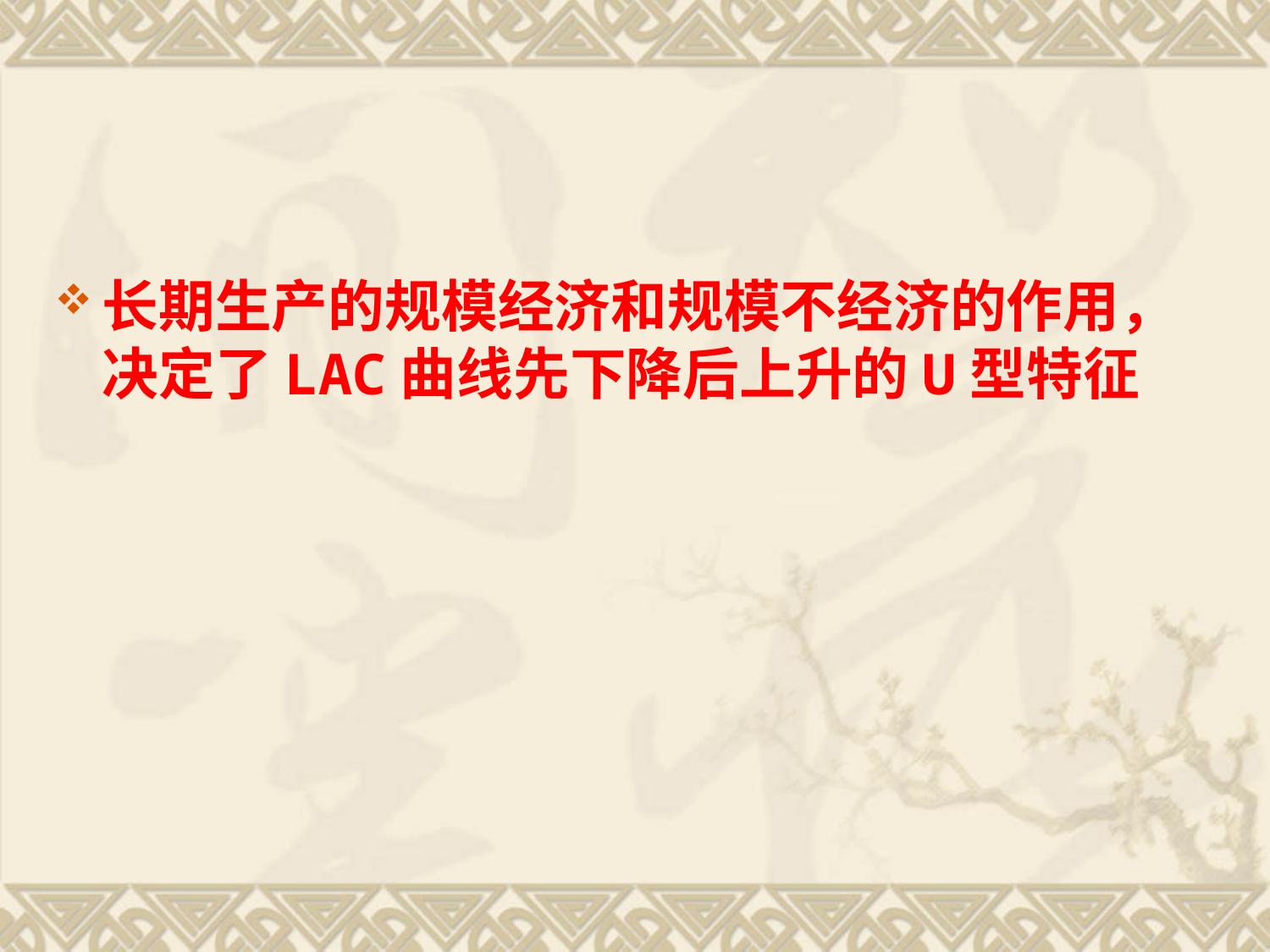

长期生产的规模经济和规模不经济的作用，决定了LAC曲线先下降后上升的U型特征